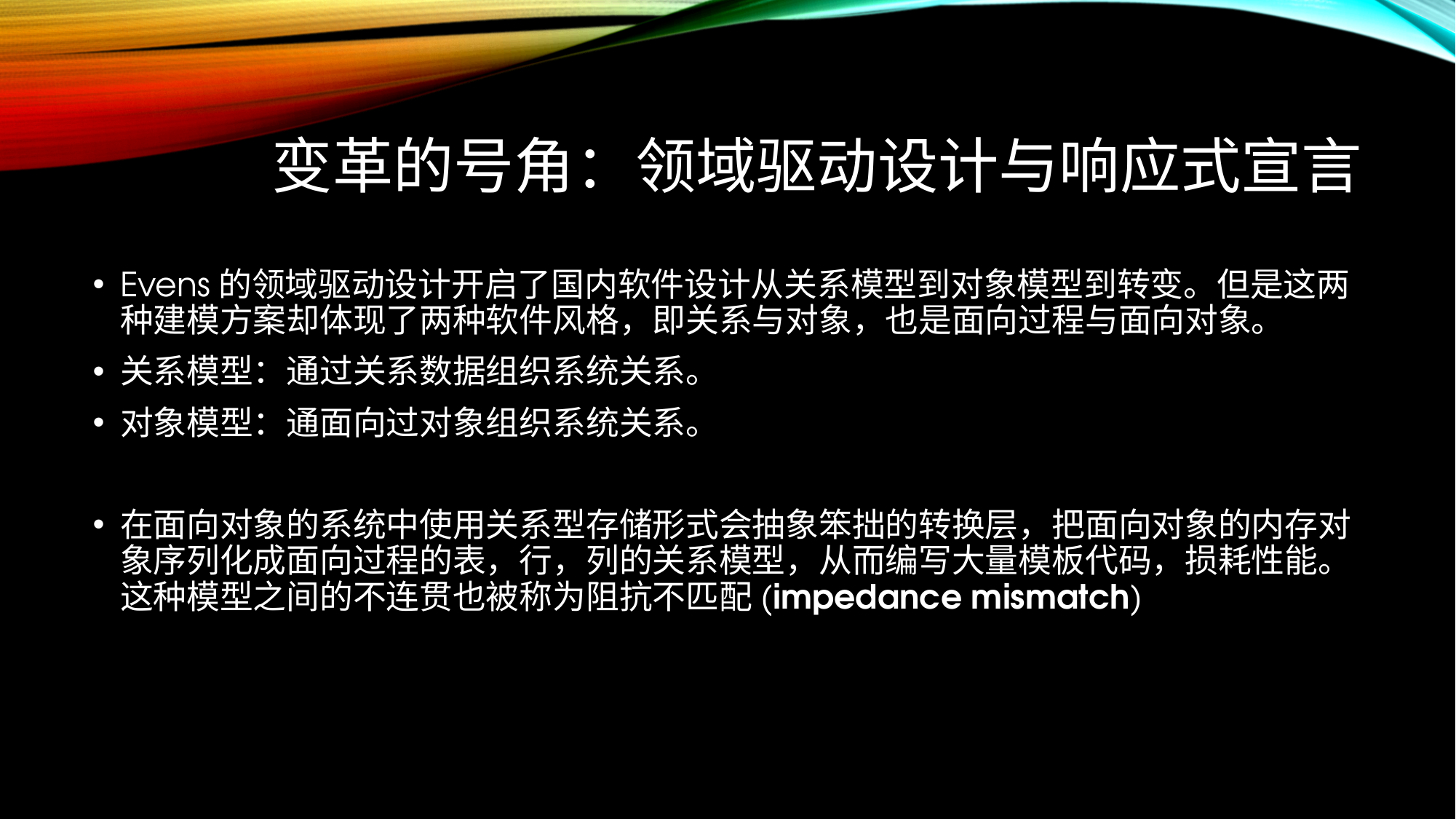

# 变革的号角：领域驱动设计与响应式宣言
Evens的领域驱动设计开启了国内软件设计从关系模型到对象模型到转变。但是这两种建模方案却体现了两种软件风格，即关系与对象，也是面向过程与面向对象。
关系模型：通过关系数据组织系统关系。
对象模型：通面向过对象组织系统关系。

在面向对象的系统中使用关系型存储形式会抽象笨拙的转换层，把面向对象的内存对象序列化成面向过程的表，行，列的关系模型，从而编写大量模板代码，损耗性能。这种模型之间的不连贯也被称为阻抗不匹配(impedance mismatch)